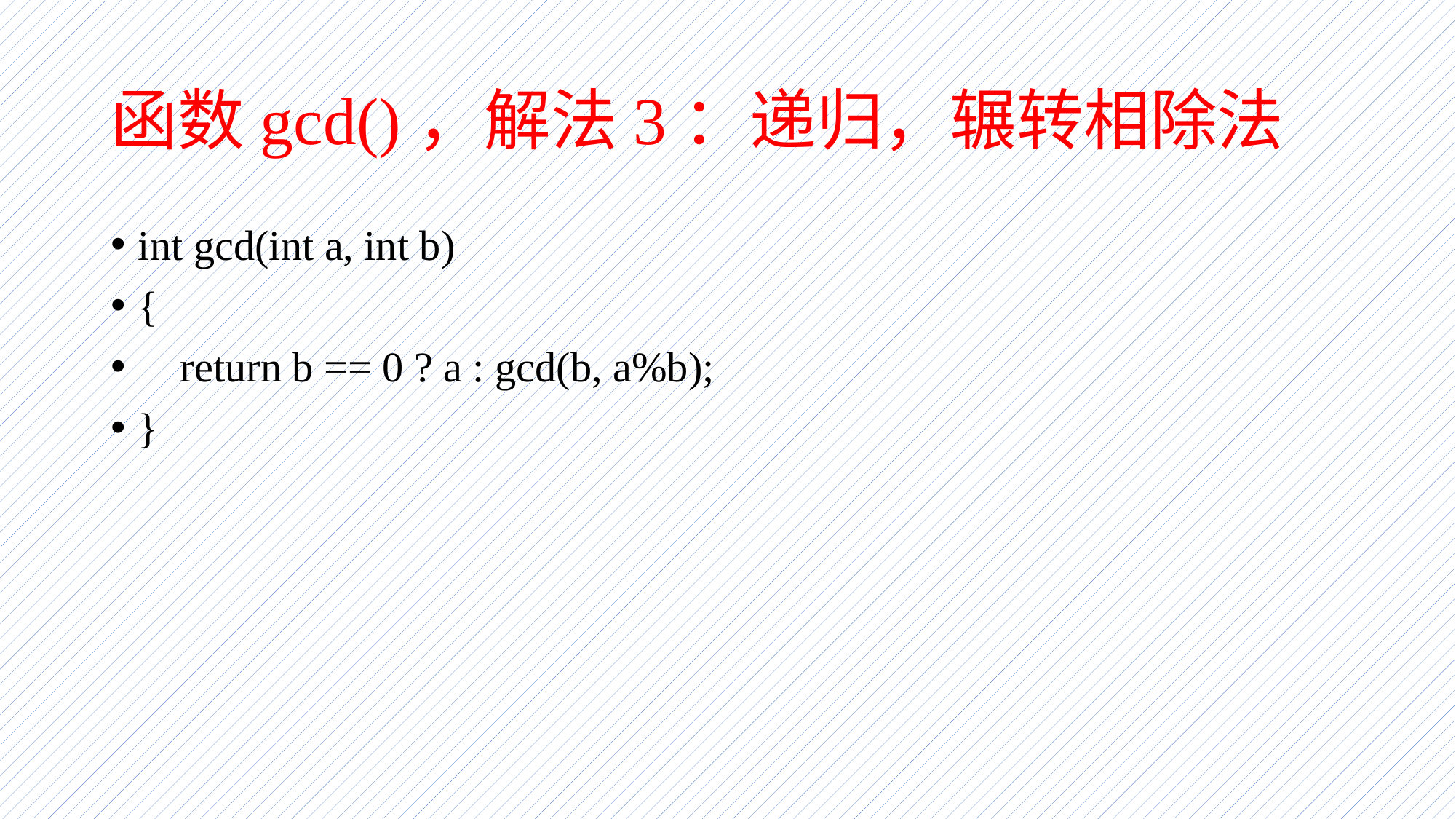

# 函数gcd()，解法3：递归，辗转相除法
int gcd(int a, int b)
{
    return b == 0 ? a : gcd(b, a%b);
}